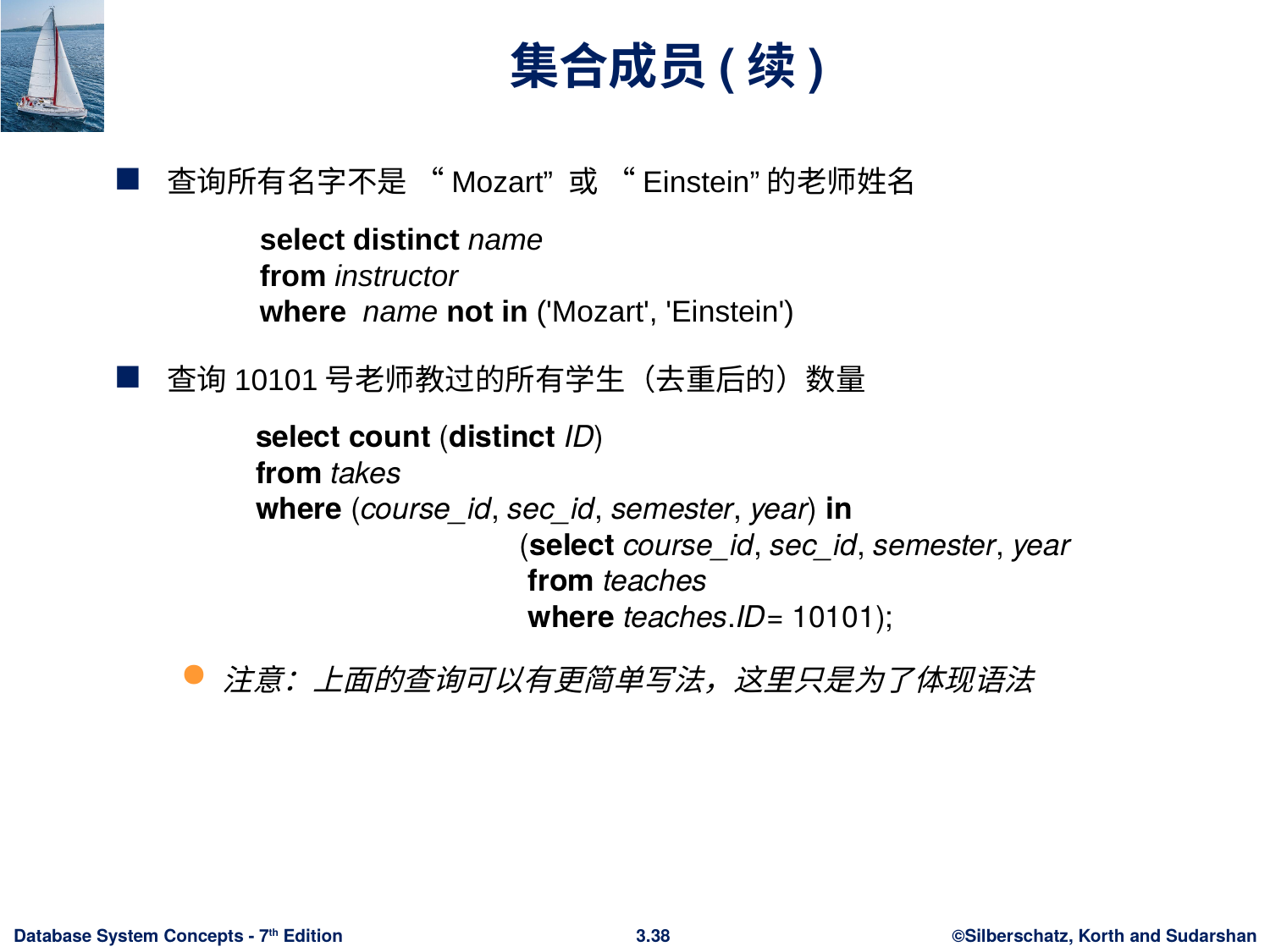

# 集合成员(续)
查询所有名字不是 “Mozart” 或 “Einstein”的老师姓名

                 select distinct name
                 from instructor
                 where  name not in ('Mozart', 'Einstein')

查询10101号老师教过的所有学生（去重后的）数量

注意：上面的查询可以有更简单写法，这里只是为了体现语法
select count (distinct ID)
from takes
where (course_id, sec_id, semester, year) in
                                (select course_id, sec_id, semester, year
                                 from teaches
                                 where teaches.ID= 10101);